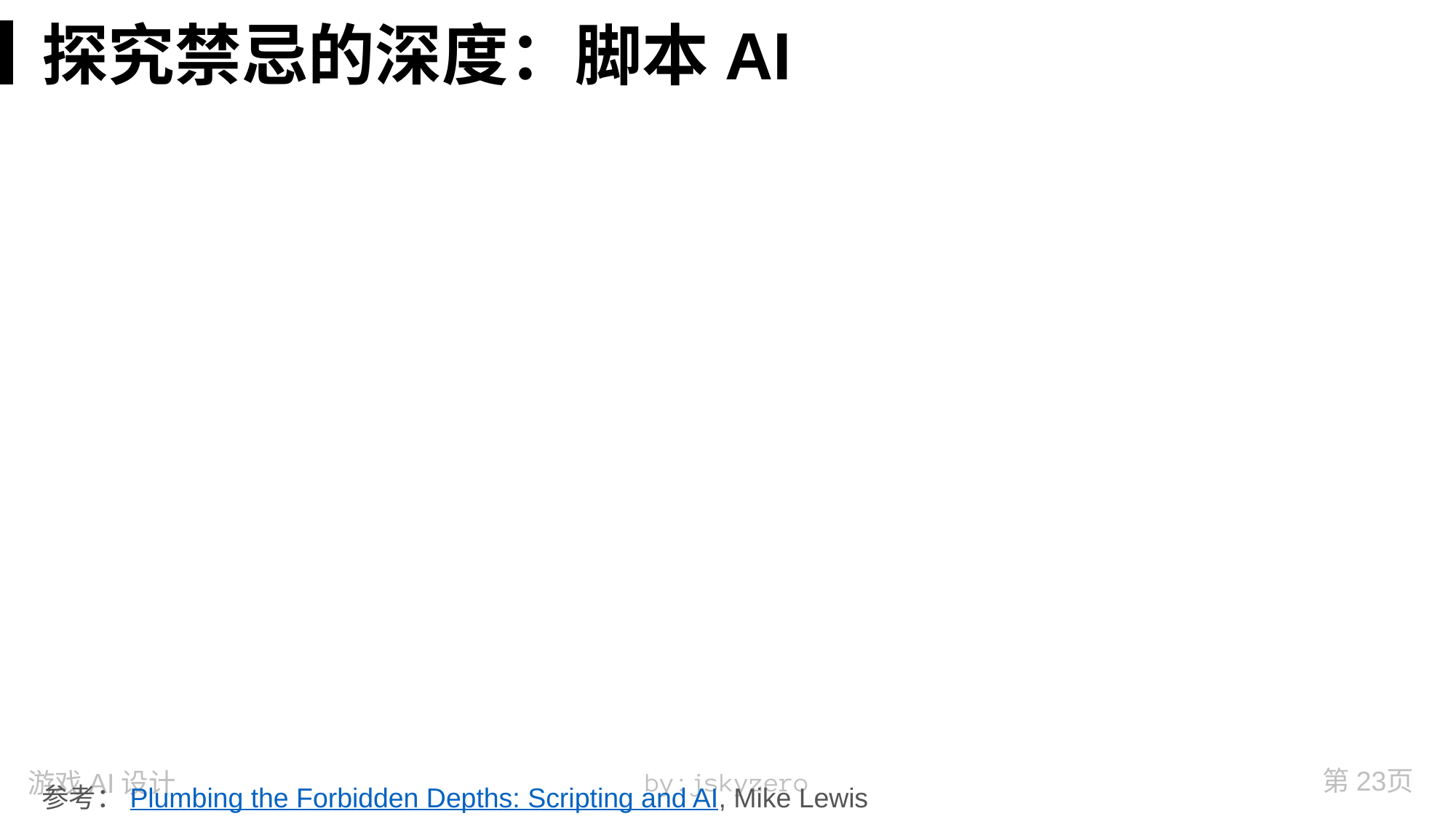

# 探究禁忌的深度：脚本AI
参考：Plumbing the Forbidden Depths: Scripting and AI, Mike Lewis